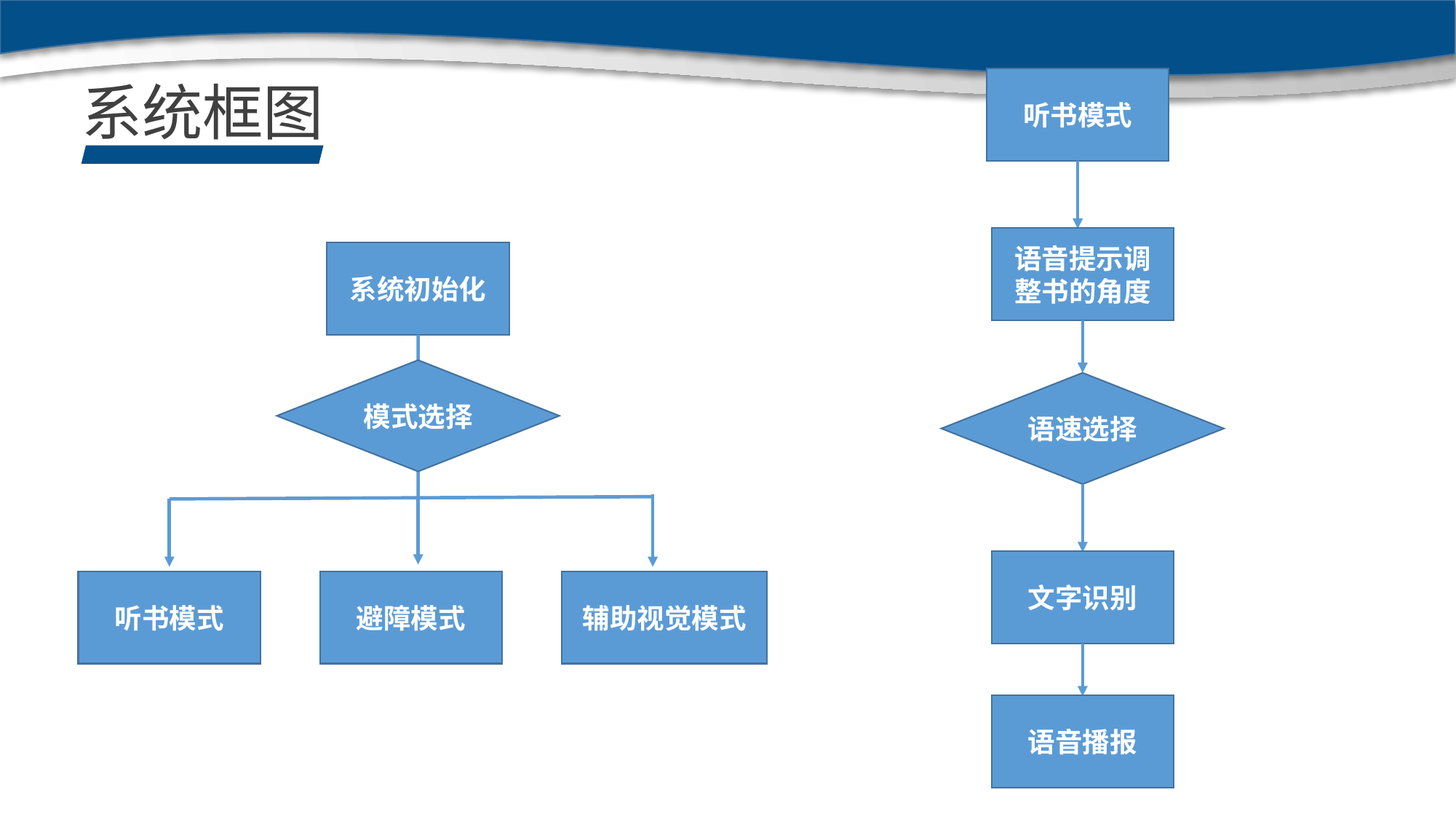

系统框图
听书模式

语音提示调整书的角度
系统初始化
模式选择
避障模式
听书模式
辅助视觉模式
语速选择
文字识别
语音播报